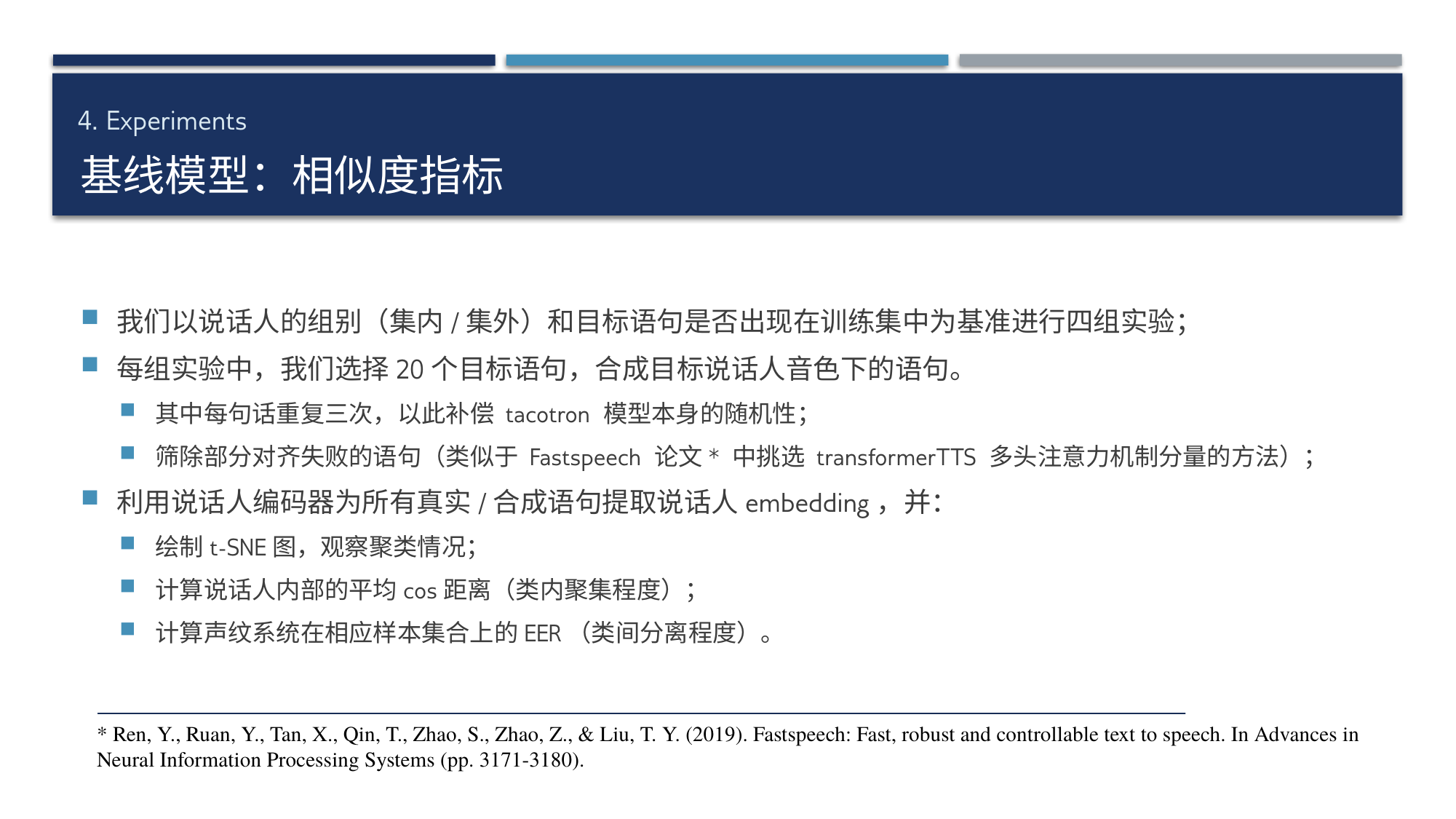

# 基线模型：相似度指标
4. Experiments
我们以说话人的组别（集内/集外）和目标语句是否出现在训练集中为基准进行四组实验；
每组实验中，我们选择20个目标语句，合成目标说话人音色下的语句。
其中每句话重复三次，以此补偿 tacotron 模型本身的随机性；
筛除部分对齐失败的语句（类似于 Fastspeech 论文* 中挑选 transformerTTS 多头注意力机制分量的方法）；
利用说话人编码器为所有真实/合成语句提取说话人embedding，并：
绘制t-SNE图，观察聚类情况；
计算说话人内部的平均cos距离（类内聚集程度）；
计算声纹系统在相应样本集合上的EER（类间分离程度）。
* Ren, Y., Ruan, Y., Tan, X., Qin, T., Zhao, S., Zhao, Z., & Liu, T. Y. (2019). Fastspeech: Fast, robust and controllable text to speech. In Advances in Neural Information Processing Systems (pp. 3171-3180).